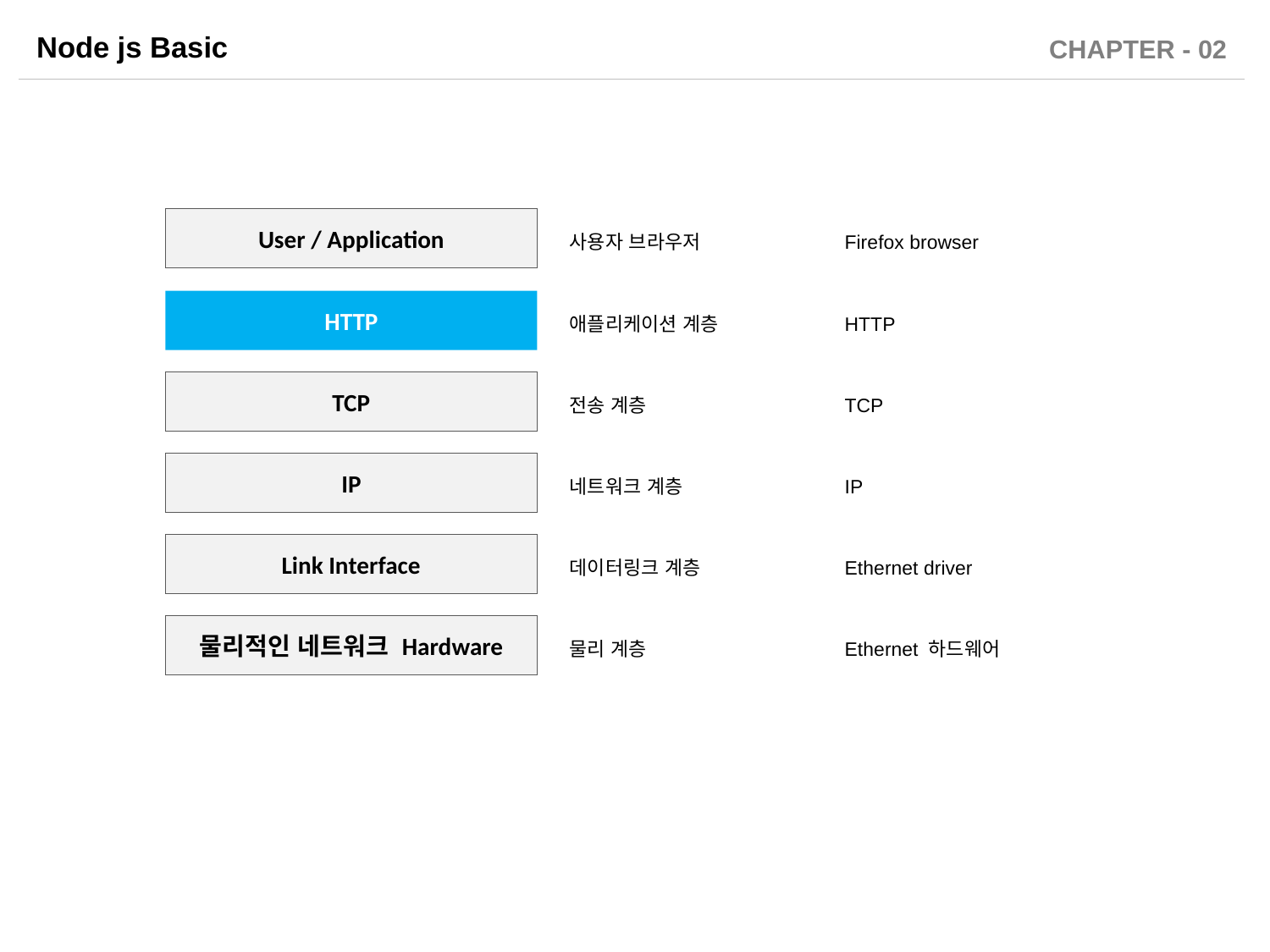

User / Application
사용자 브라우저
Firefox browser
HTTP
애플리케이션 계층
HTTP
TCP
전송 계층
TCP
IP
네트워크 계층
IP
Link Interface
데이터링크 계층
Ethernet driver
물리적인 네트워크 Hardware
물리 계층
Ethernet 하드웨어